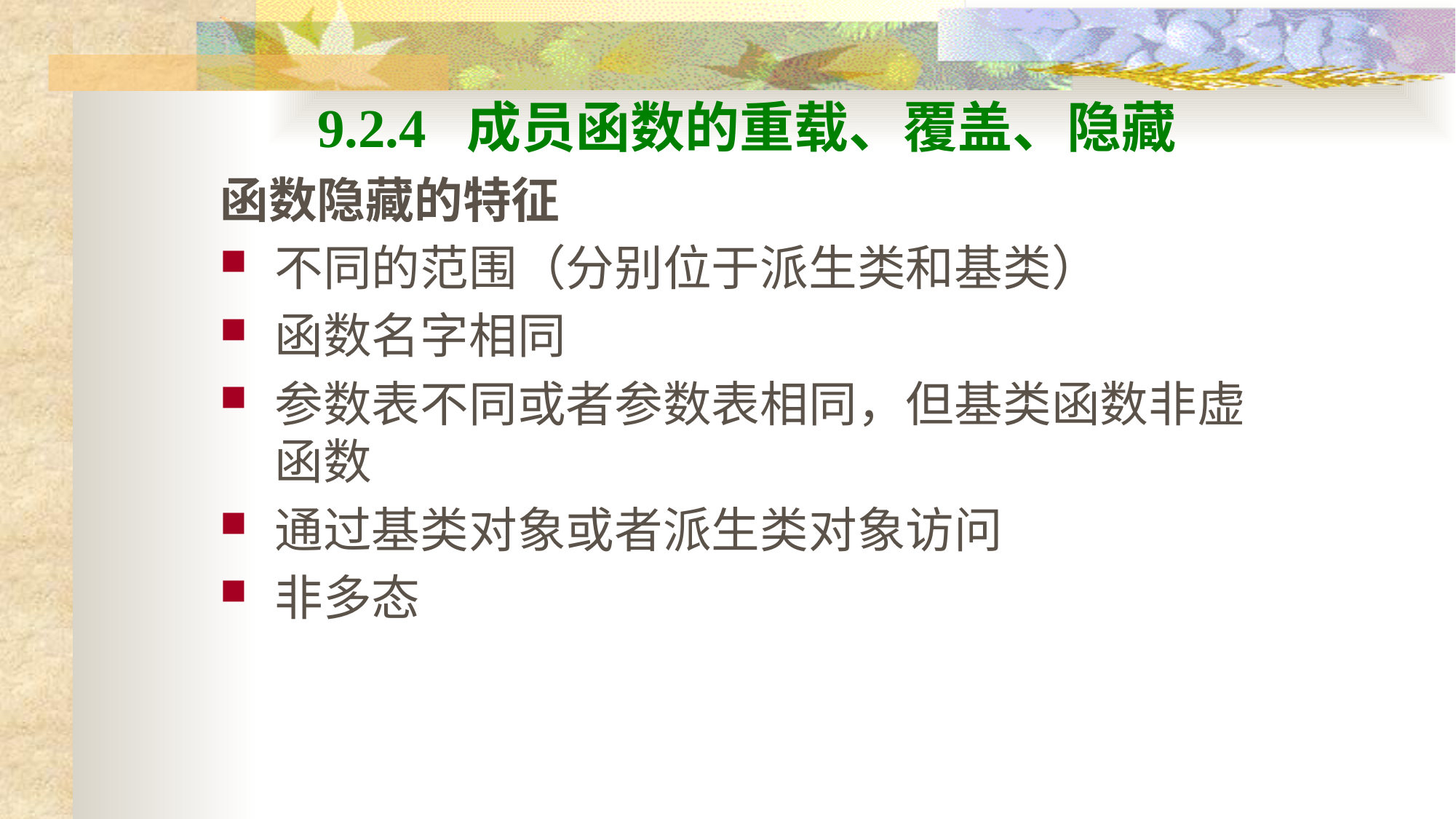

# 9.2.4  成员函数的重载、覆盖、隐藏
函数隐藏的特征
不同的范围（分别位于派生类和基类）
函数名字相同
参数表不同或者参数表相同，但基类函数非虚函数
通过基类对象或者派生类对象访问
非多态